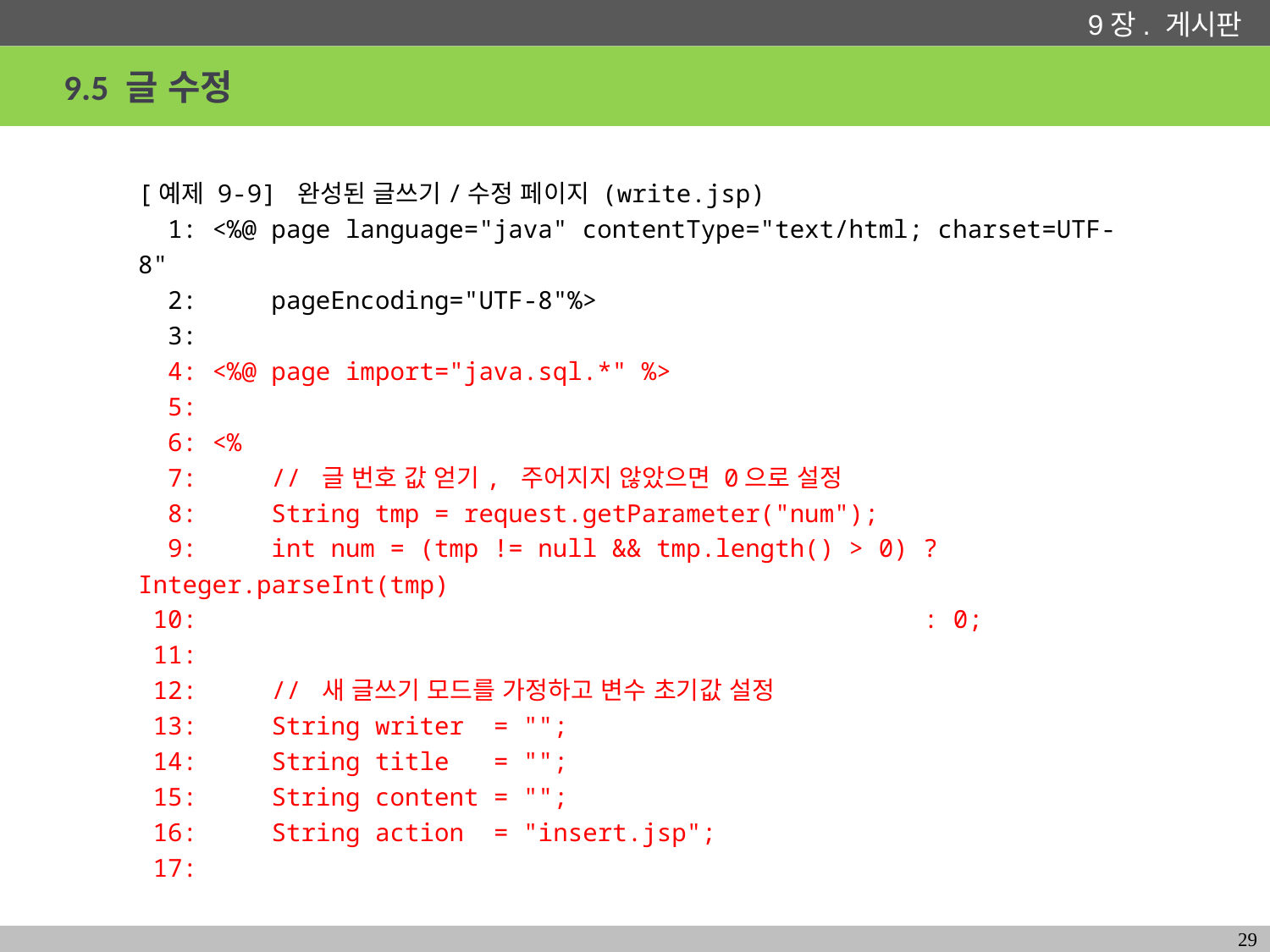

# 9.5 글 수정
[예제 9-9] 완성된 글쓰기/수정 페이지 (write.jsp)
  1: <%@ page language="java" contentType="text/html; charset=UTF-8"
  2:     pageEncoding="UTF-8"%>
  3:
  4: <%@ page import="java.sql.*" %>
  5:
  6: <%
  7:     // 글 번호 값 얻기, 주어지지 않았으면 0으로 설정
  8:     String tmp = request.getParameter("num");
  9:     int num = (tmp != null && tmp.length() > 0) ? Integer.parseInt(tmp)
 10:                                                 : 0;
 11:
 12:     // 새 글쓰기 모드를 가정하고 변수 초기값 설정
 13:     String writer  = "";
 14:     String title   = "";
 15:     String content = "";
 16:     String action  = "insert.jsp";
 17:
29